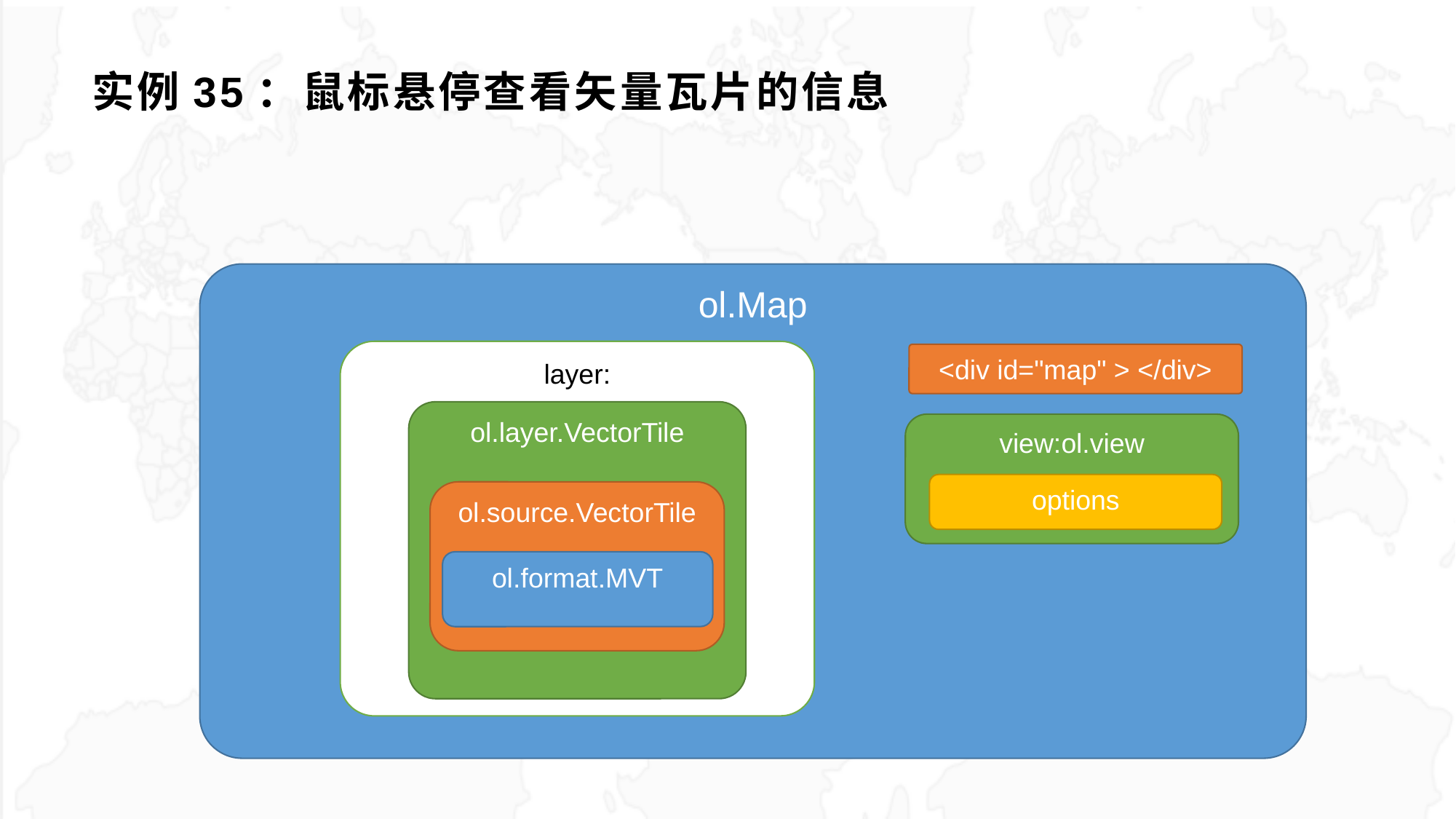

# 实例35：鼠标悬停查看矢量瓦片的信息
ol.Map
layer:
<div id="map" > </div>
ol.layer.VectorTile
view:ol.view
options
ol.source.VectorTile

ol.format.MVT